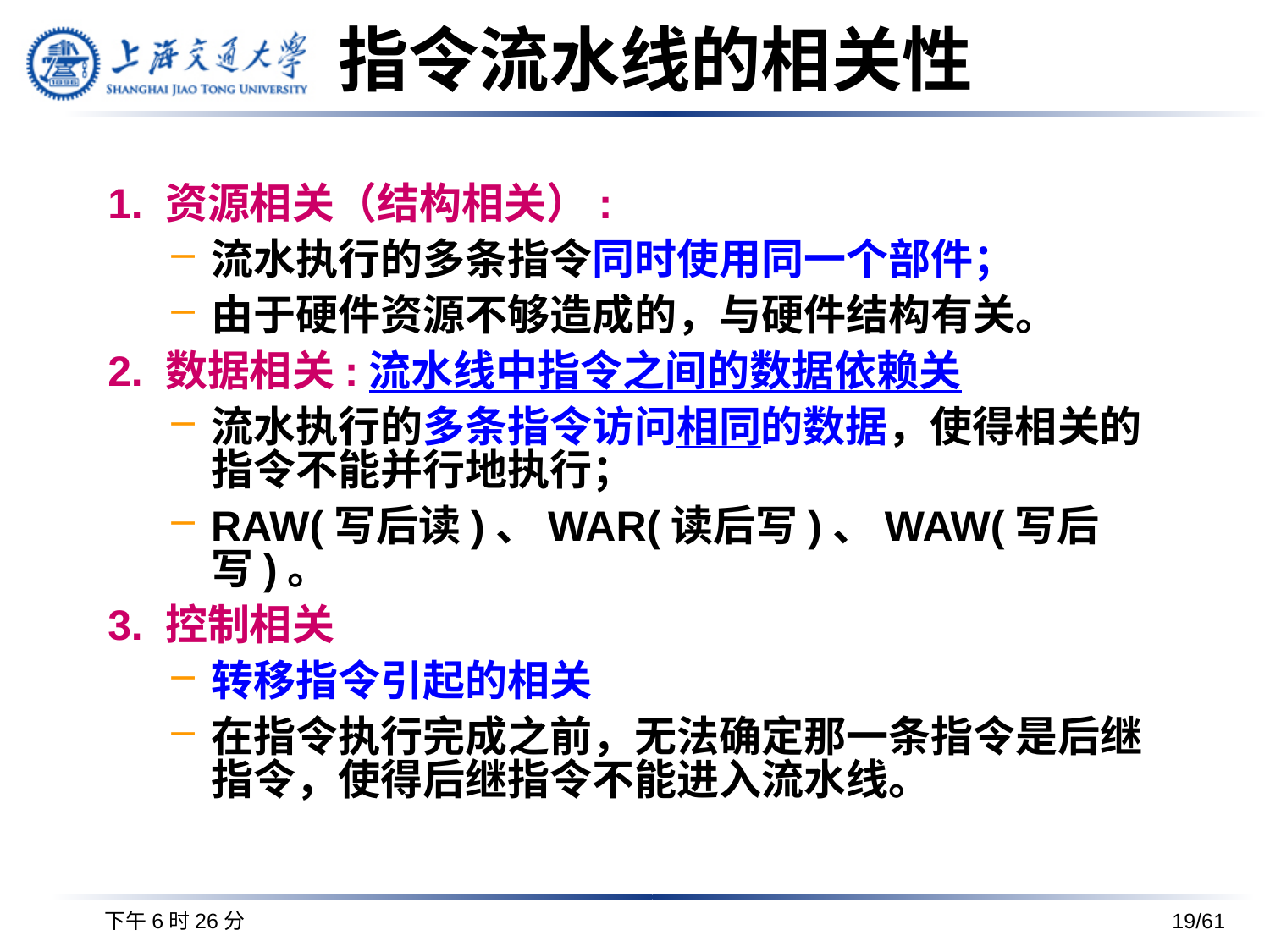

指令流水线的相关性
1. 资源相关（结构相关）:
流水执行的多条指令同时使用同一个部件；
由于硬件资源不够造成的，与硬件结构有关。
2. 数据相关:流水线中指令之间的数据依赖关
流水执行的多条指令访问相同的数据，使得相关的指令不能并行地执行；
RAW(写后读)、WAR(读后写)、WAW(写后写)。
3. 控制相关
转移指令引起的相关
在指令执行完成之前，无法确定那一条指令是后继指令，使得后继指令不能进入流水线。
下午6时26分
19/61